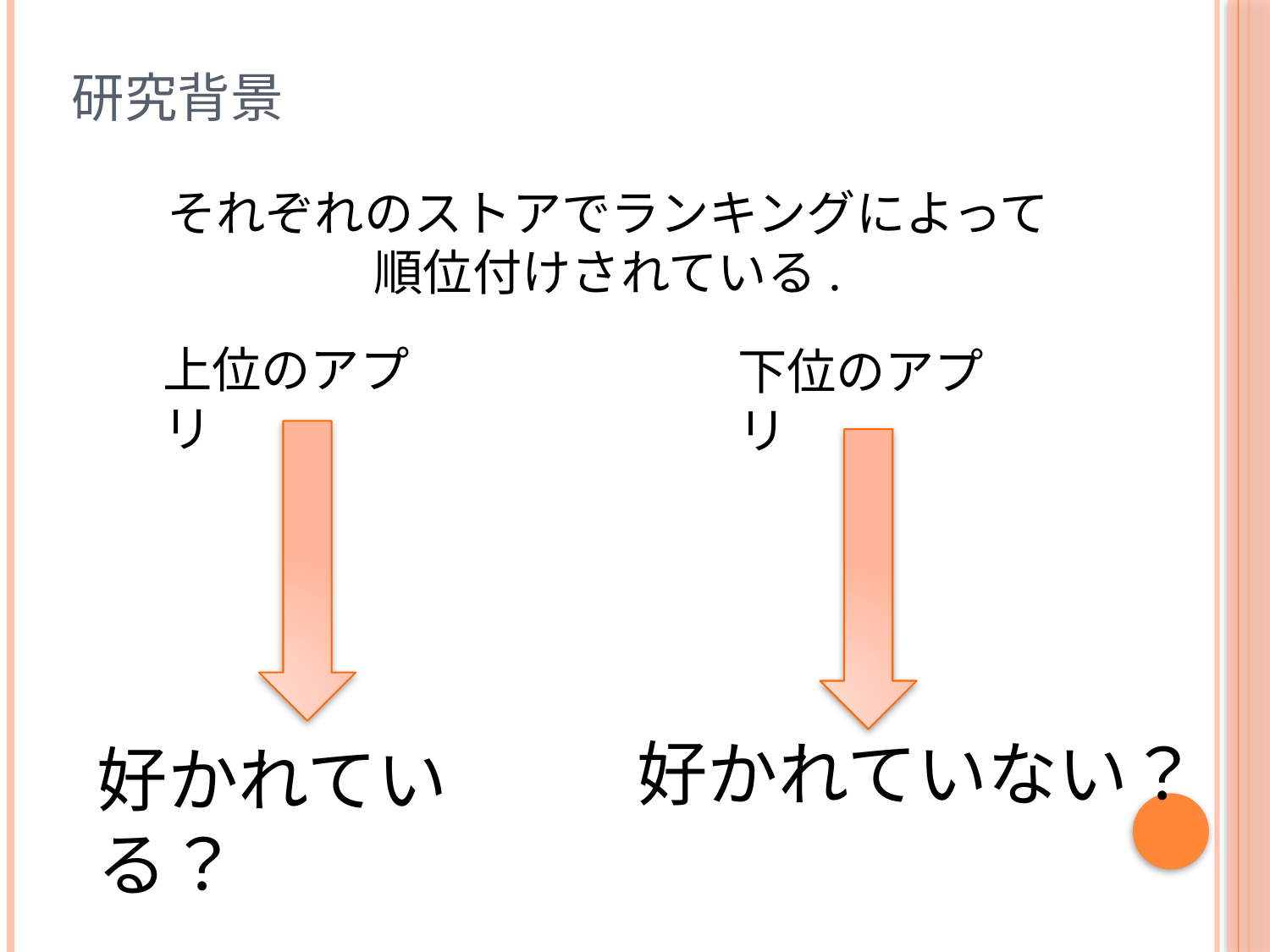

# 研究背景
それぞれのストアでランキングによって
順位付けされている.
上位のアプリ
下位のアプリ

好かれていない？
好かれている？